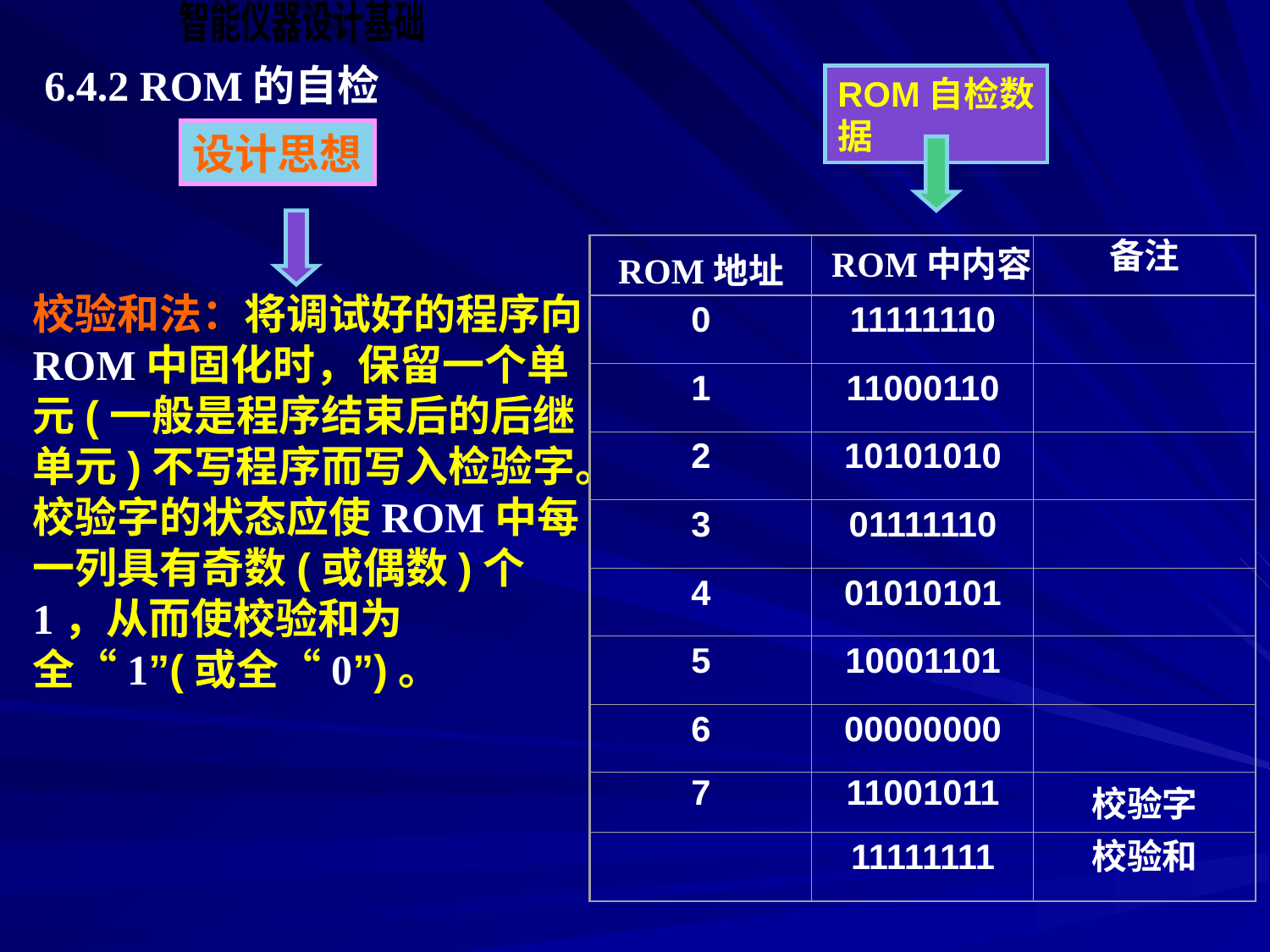

6.4.2 ROM的自检
ROM自检数据
设计思想

ROM地址

ROM中内容

备注

0

11111110

1

11000110

2

10101010

3

01111110

4

01010101

5

10001101

6

00000000

7

11001011

校验字

11111111

校验和

校验和法：将调试好的程序向ROM中固化时，保留一个单元(一般是程序结束后的后继单元)不写程序而写入检验字。校验字的状态应使ROM中每一列具有奇数(或偶数)个1，从而使校验和为全“1”(或全“0”)。